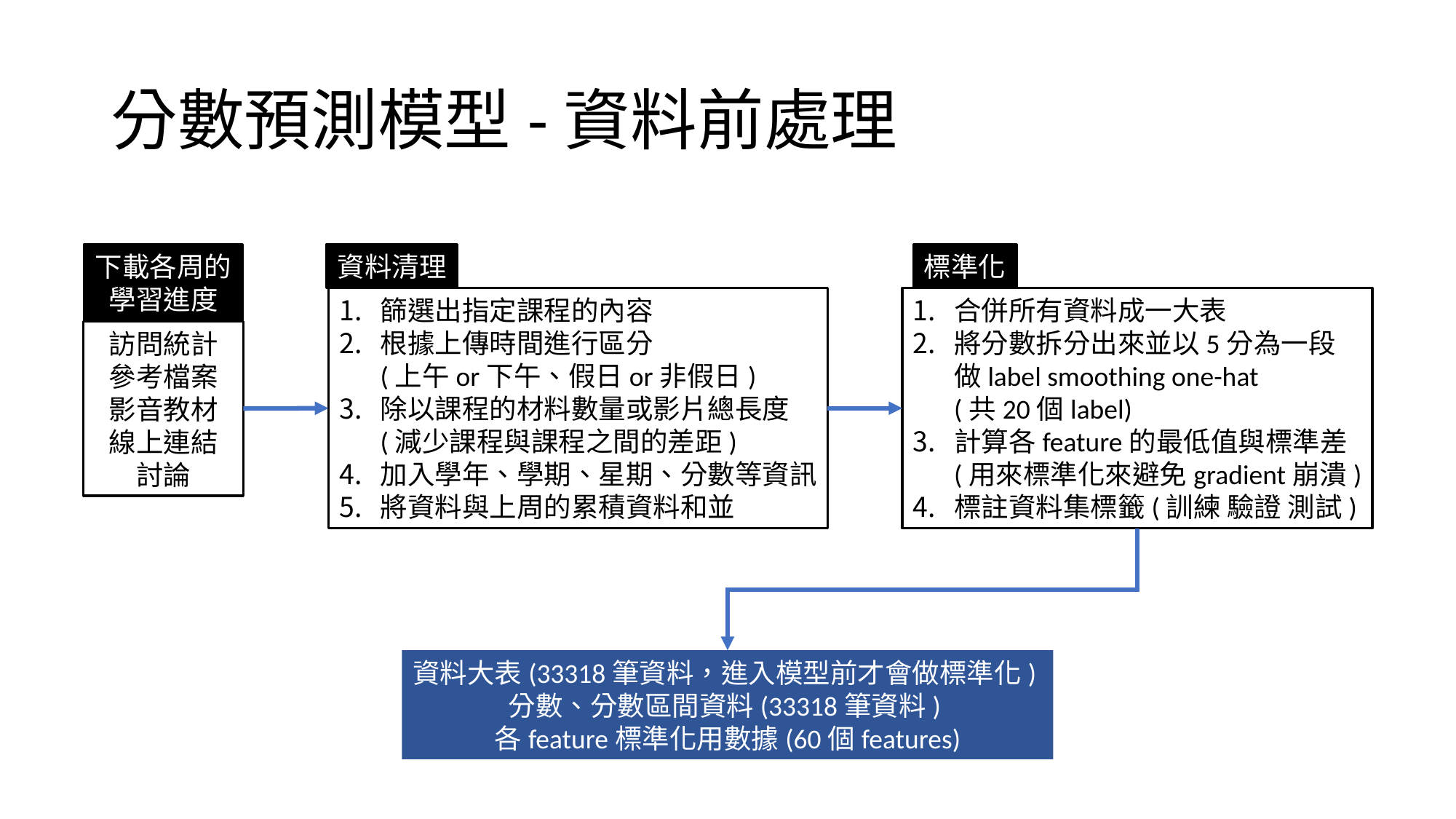

# 分數預測模型-資料前處理
下載各周的
學習進度
資料清理
標準化
篩選出指定課程的內容
根據上傳時間進行區分
(上午or下午、假日or非假日)
除以課程的材料數量或影片總長度
(減少課程與課程之間的差距)
加入學年、學期、星期、分數等資訊
將資料與上周的累積資料和並
合併所有資料成一大表
將分數拆分出來並以5分為一段
做label smoothing one-hat
(共20個label)
計算各feature的最低值與標準差
(用來標準化來避免gradient崩潰)
標註資料集標籤(訓練 驗證 測試)
訪問統計
參考檔案
影音教材
線上連結
討論
資料大表(33318筆資料，進入模型前才會做標準化)
分數、分數區間資料(33318筆資料)
各feature標準化用數據(60個features)